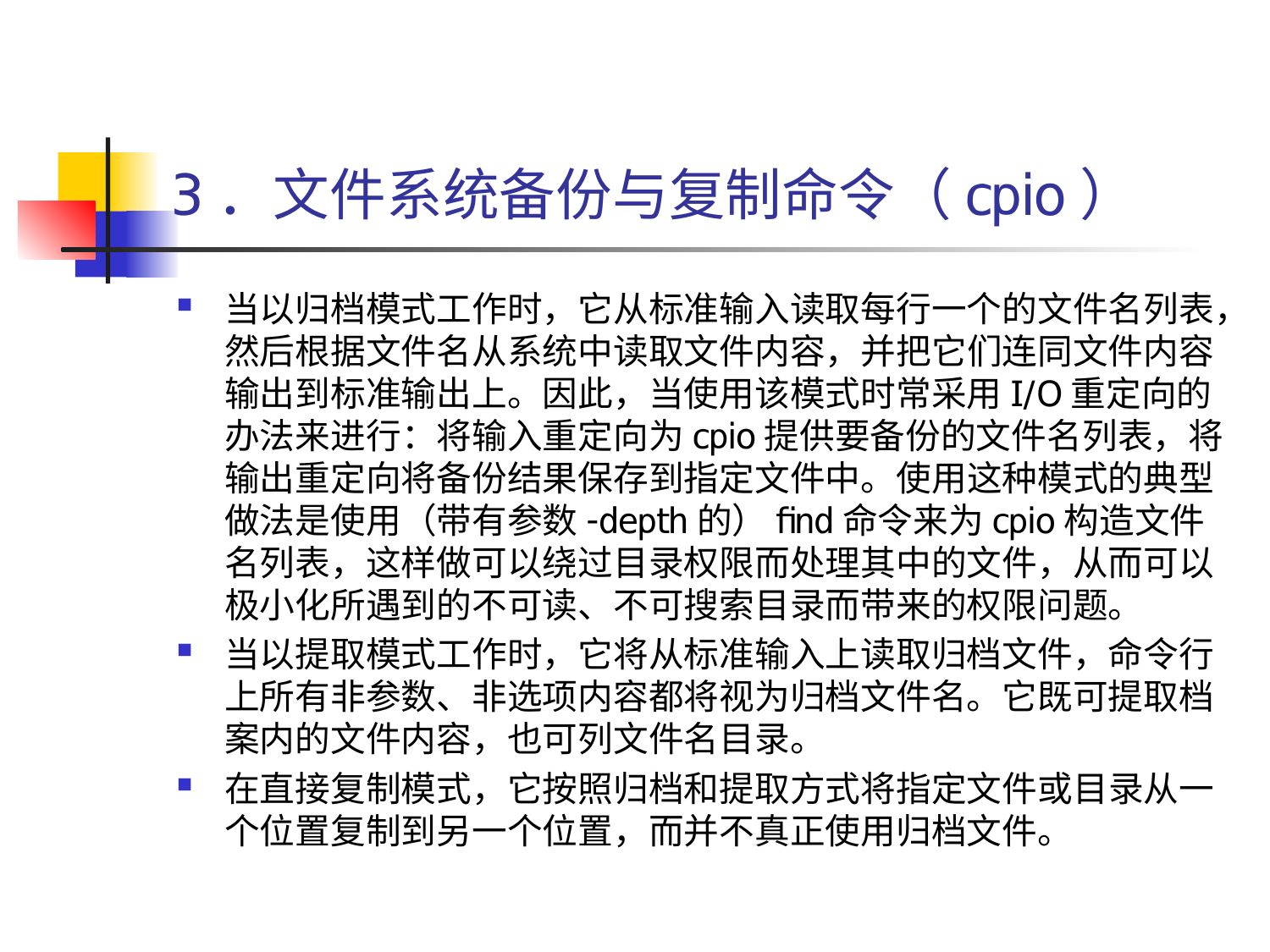

# 3．文件系统备份与复制命令（cpio）
当以归档模式工作时，它从标准输入读取每行一个的文件名列表，然后根据文件名从系统中读取文件内容，并把它们连同文件内容输出到标准输出上。因此，当使用该模式时常采用I/O重定向的办法来进行：将输入重定向为cpio提供要备份的文件名列表，将输出重定向将备份结果保存到指定文件中。使用这种模式的典型做法是使用（带有参数-depth的）find命令来为cpio构造文件名列表，这样做可以绕过目录权限而处理其中的文件，从而可以极小化所遇到的不可读、不可搜索目录而带来的权限问题。
当以提取模式工作时，它将从标准输入上读取归档文件，命令行上所有非参数、非选项内容都将视为归档文件名。它既可提取档案内的文件内容，也可列文件名目录。
在直接复制模式，它按照归档和提取方式将指定文件或目录从一个位置复制到另一个位置，而并不真正使用归档文件。